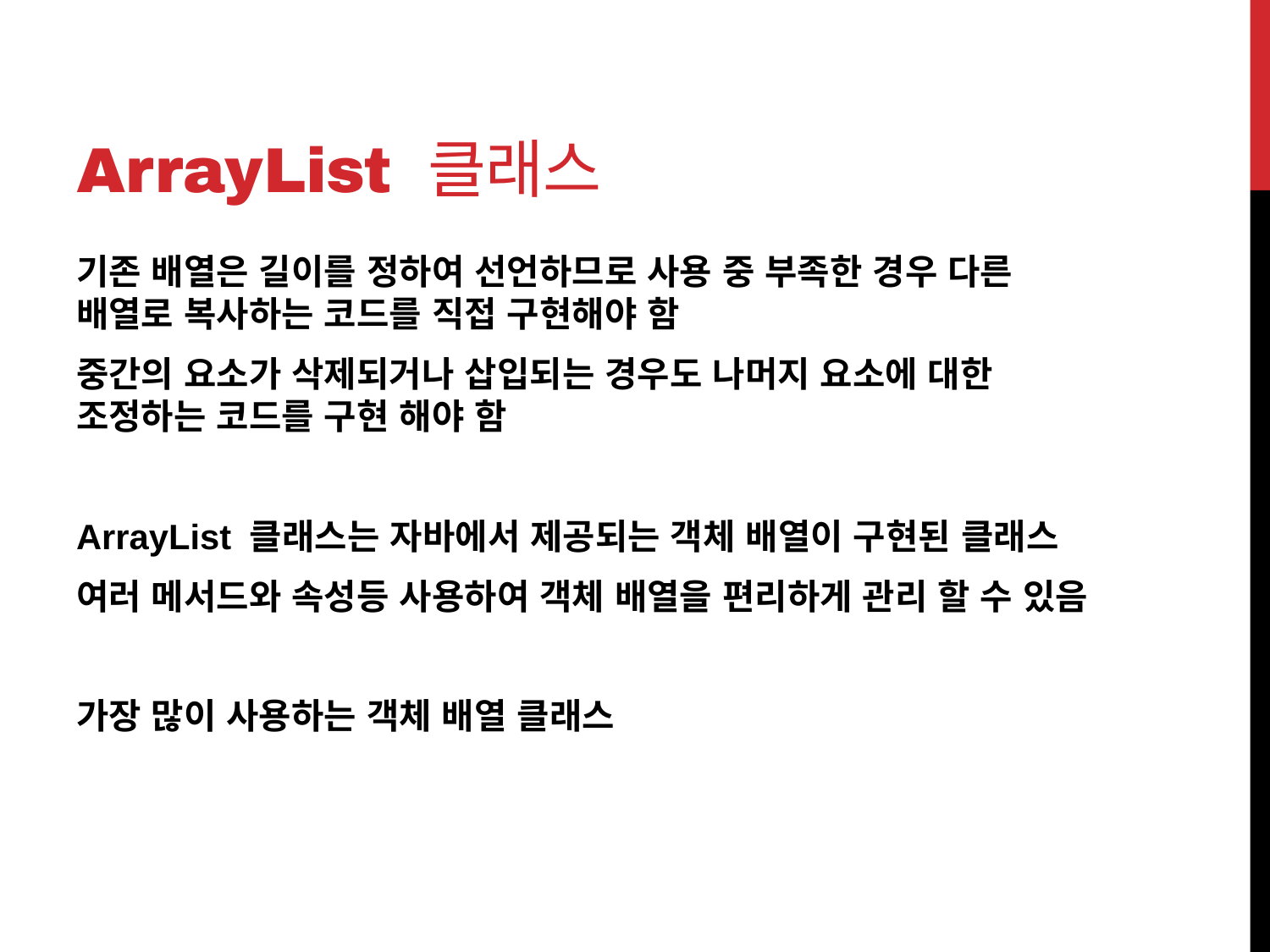

# ArrayList 클래스
기존 배열은 길이를 정하여 선언하므로 사용 중 부족한 경우 다른 배열로 복사하는 코드를 직접 구현해야 함
중간의 요소가 삭제되거나 삽입되는 경우도 나머지 요소에 대한 조정하는 코드를 구현 해야 함

ArrayList 클래스는 자바에서 제공되는 객체 배열이 구현된 클래스
여러 메서드와 속성등 사용하여 객체 배열을 편리하게 관리 할 수 있음

가장 많이 사용하는 객체 배열 클래스